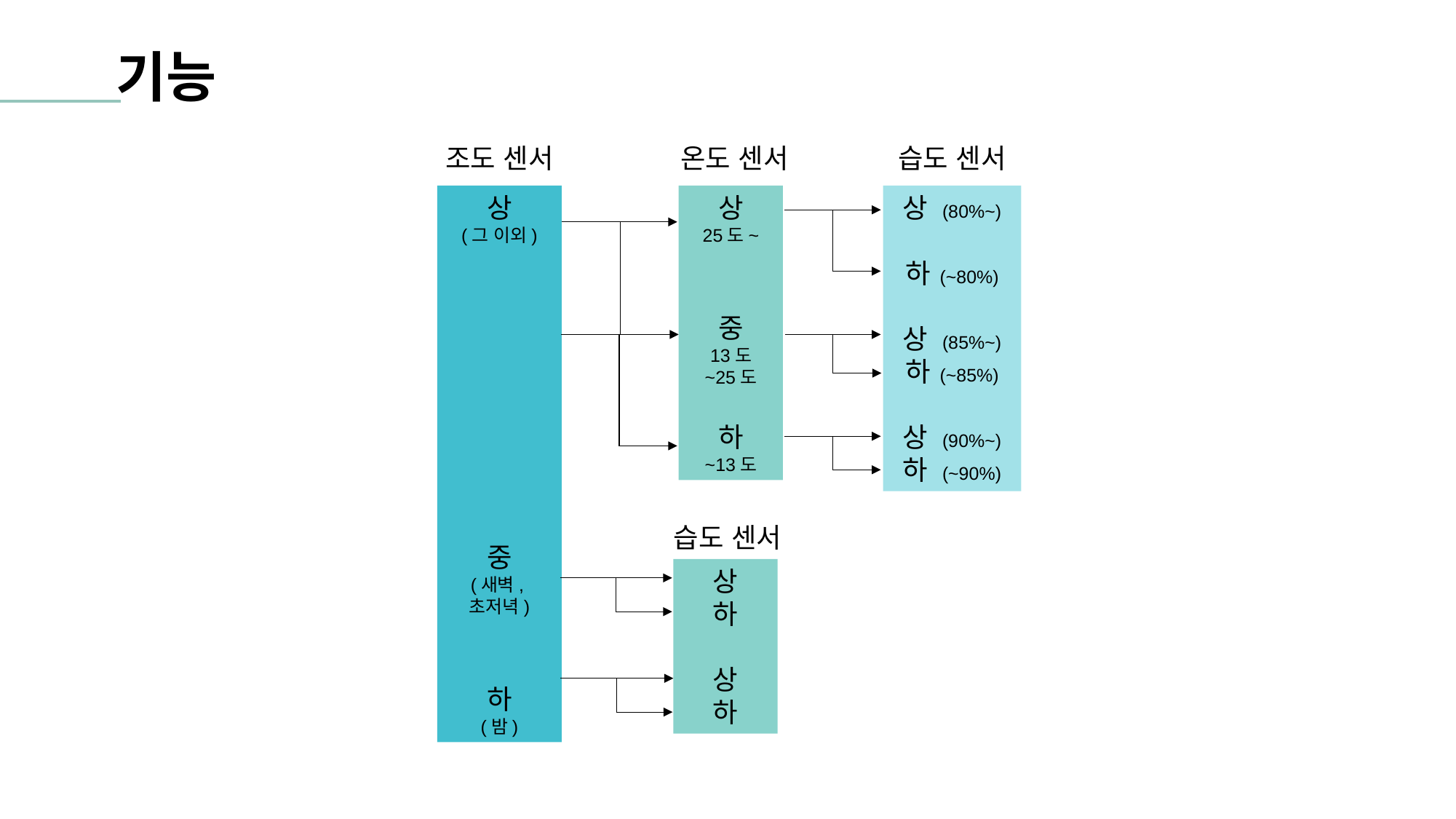

기능
온도 센서
습도 센서
조도 센서
상
25도~

중
13도
~25도

하
~13도
상 (80%~)

하 (~80%)

상 (85%~)
하 (~85%)

상 (90%~)
하 (~90%)
상
(그 이외)

중
(새벽,초저녁)

하
(밤)
습도 센서
상
하

상
하